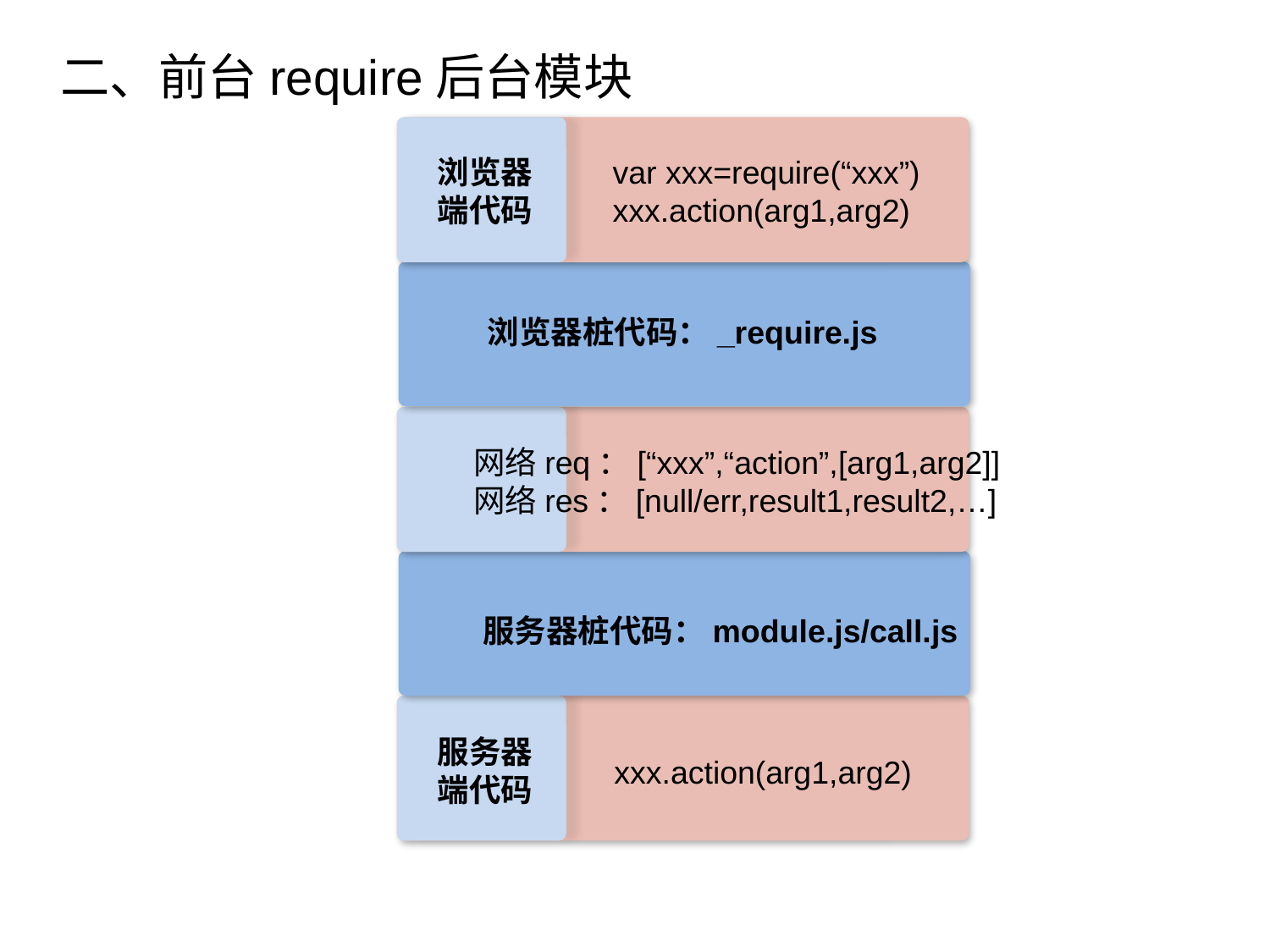

二、前台require后台模块

浏览器端代码
var xxx=require(“xxx”)
xxx.action(arg1,arg2)

点击添加文本
浏览器桩代码：_require.js

点击添加文本
网络req：[“xxx”,“action”,[arg1,arg2]]
网络res：[null/err,result1,result2,…]

点击添加文本
服务器桩代码：module.js/call.js

服务器端代码
xxx.action(arg1,arg2)
点击添加文本